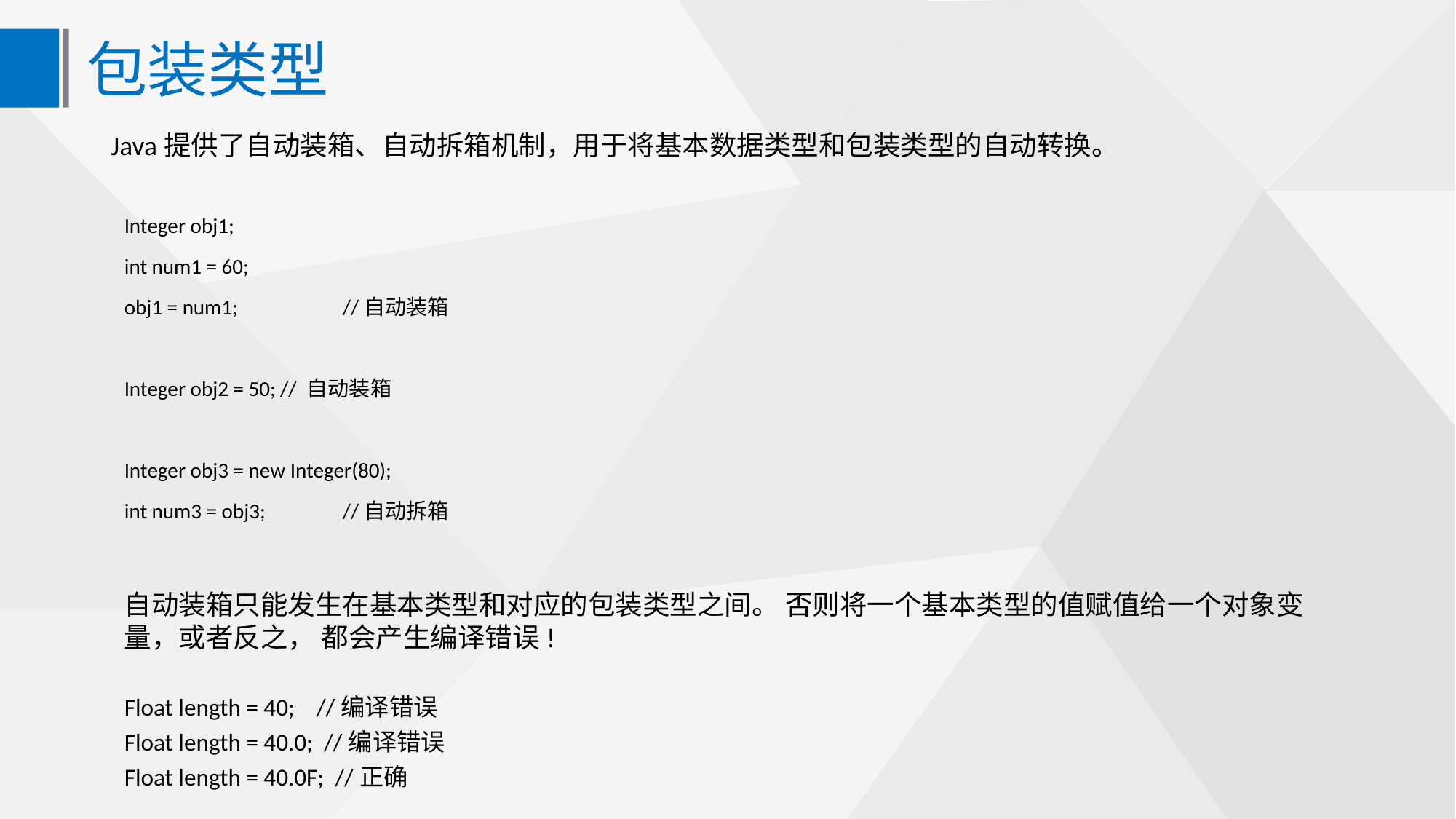

包装类型

Java提供了自动装箱、自动拆箱机制，用于将基本数据类型和包装类型的自动转换。
Integer obj1;
int num1 = 60;
obj1 = num1; 	//自动装箱

Integer obj2 = 50; // 自动装箱

Integer obj3 = new Integer(80);
int num3 = obj3;  	//自动拆箱
自动装箱只能发生在基本类型和对应的包装类型之间。 否则将一个基本类型的值赋值给一个对象变量，或者反之， 都会产生编译错误!

Float length = 40;    //编译错误
Float length = 40.0;  //编译错误
Float length = 40.0F;  //正确